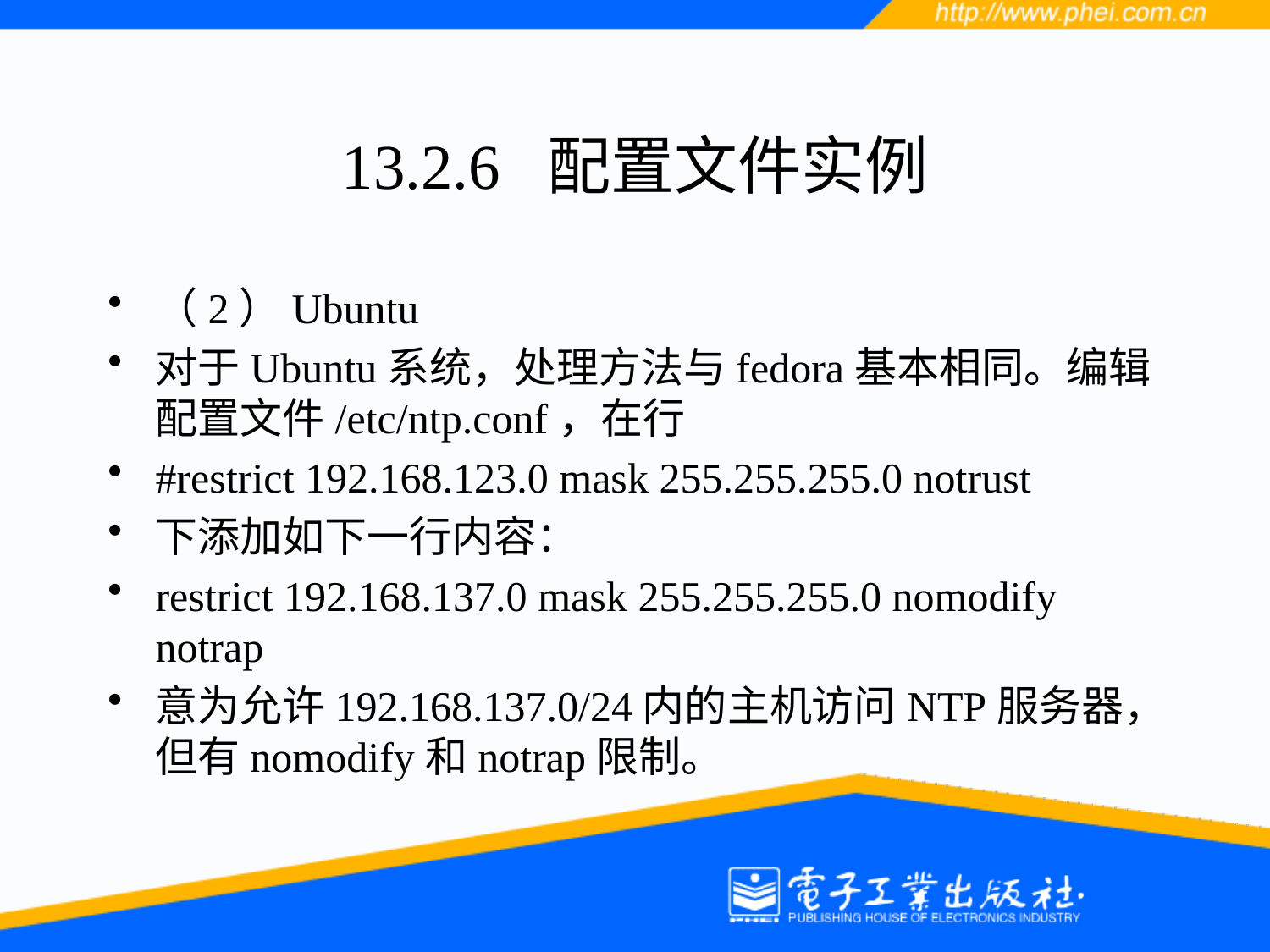

# 13.2.6  配置文件实例
（2）Ubuntu
对于Ubuntu系统，处理方法与fedora基本相同。编辑配置文件/etc/ntp.conf，在行
#restrict 192.168.123.0 mask 255.255.255.0 notrust
下添加如下一行内容：
restrict 192.168.137.0 mask 255.255.255.0 nomodify notrap
意为允许192.168.137.0/24内的主机访问NTP服务器，但有nomodify和notrap限制。